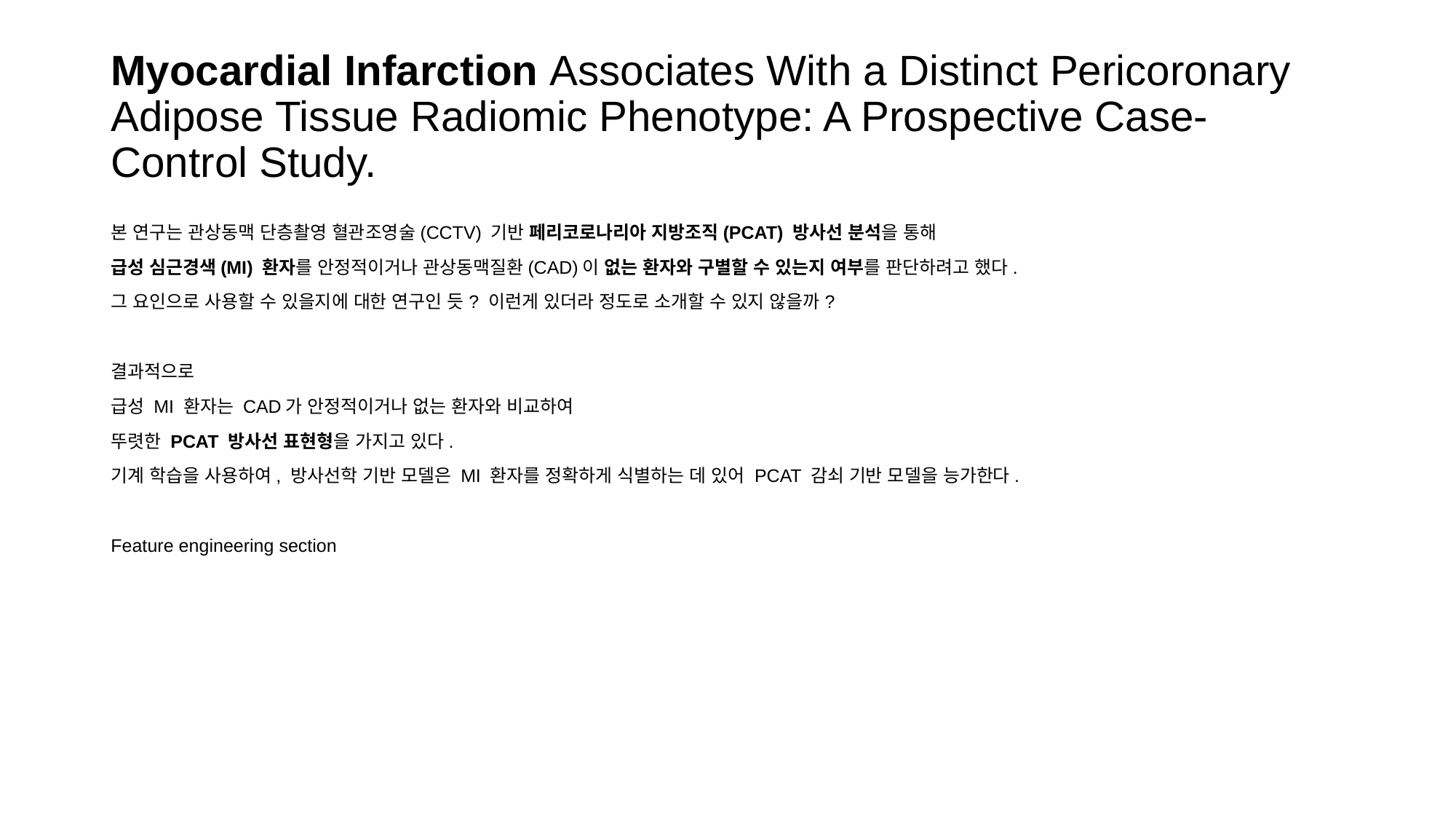

# Myocardial Infarction Associates With a Distinct Pericoronary Adipose Tissue Radiomic Phenotype: A Prospective Case-Control Study.
본 연구는 관상동맥 단층촬영 혈관조영술(CCTV) 기반 페리코로나리아 지방조직(PCAT) 방사선 분석을 통해
급성 심근경색(MI) 환자를 안정적이거나 관상동맥질환(CAD)이 없는 환자와 구별할 수 있는지 여부를 판단하려고 했다.
그 요인으로 사용할 수 있을지에 대한 연구인 듯? 이런게 있더라 정도로 소개할 수 있지 않을까?

결과적으로
급성 MI 환자는 CAD가 안정적이거나 없는 환자와 비교하여
뚜렷한 PCAT 방사선 표현형을 가지고 있다.
기계 학습을 사용하여, 방사선학 기반 모델은 MI 환자를 정확하게 식별하는 데 있어 PCAT 감쇠 기반 모델을 능가한다.

Feature engineering section